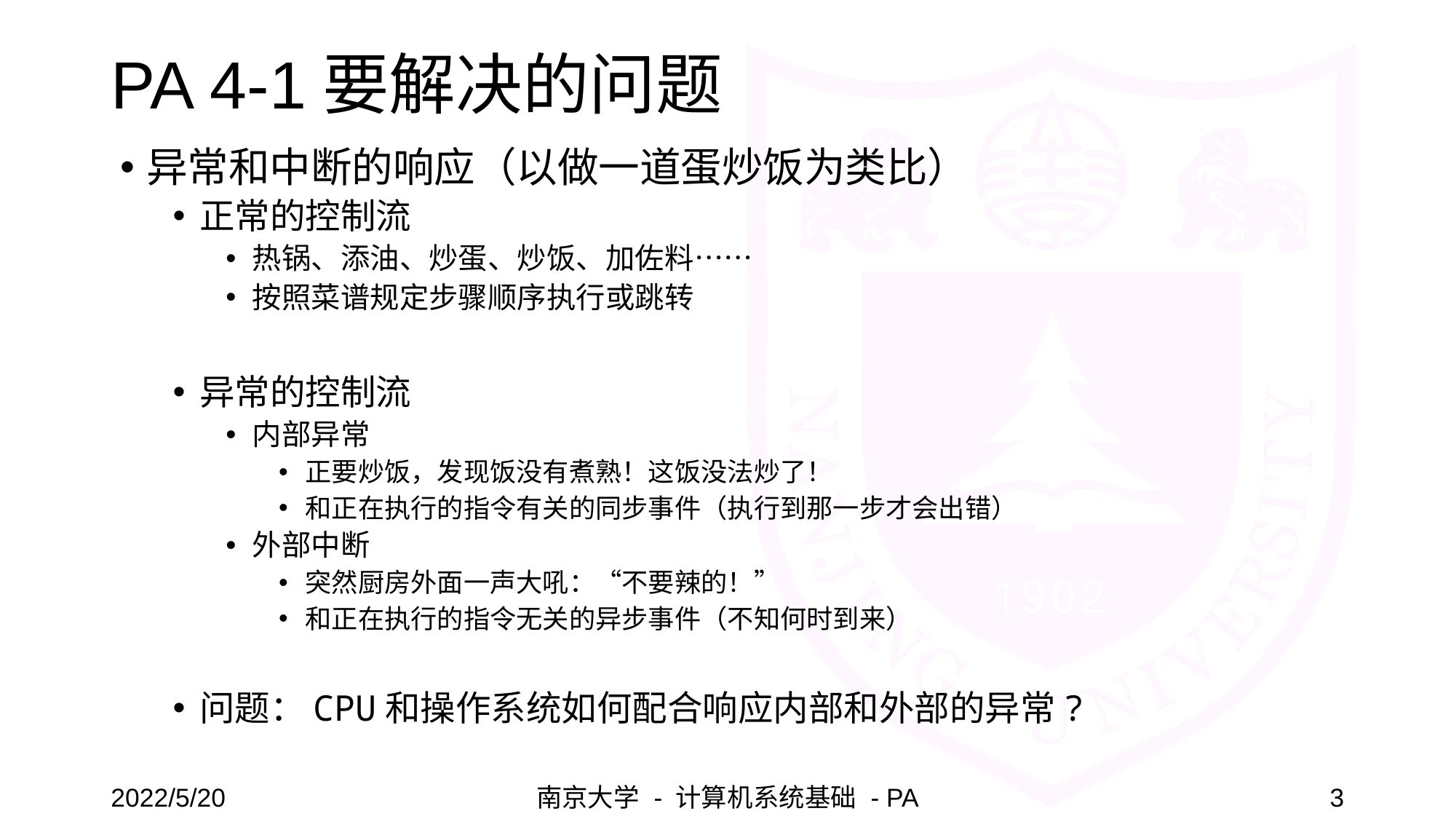

# PA 4-1要解决的问题
异常和中断的响应（以做一道蛋炒饭为类比）
正常的控制流
热锅、添油、炒蛋、炒饭、加佐料……
按照菜谱规定步骤顺序执行或跳转

异常的控制流
内部异常
正要炒饭，发现饭没有煮熟！这饭没法炒了！
和正在执行的指令有关的同步事件（执行到那一步才会出错）
外部中断
突然厨房外面一声大吼：“不要辣的！”
和正在执行的指令无关的异步事件（不知何时到来）

问题：CPU和操作系统如何配合响应内部和外部的异常?
2022/5/20
南京大学 - 计算机系统基础 - PA
3